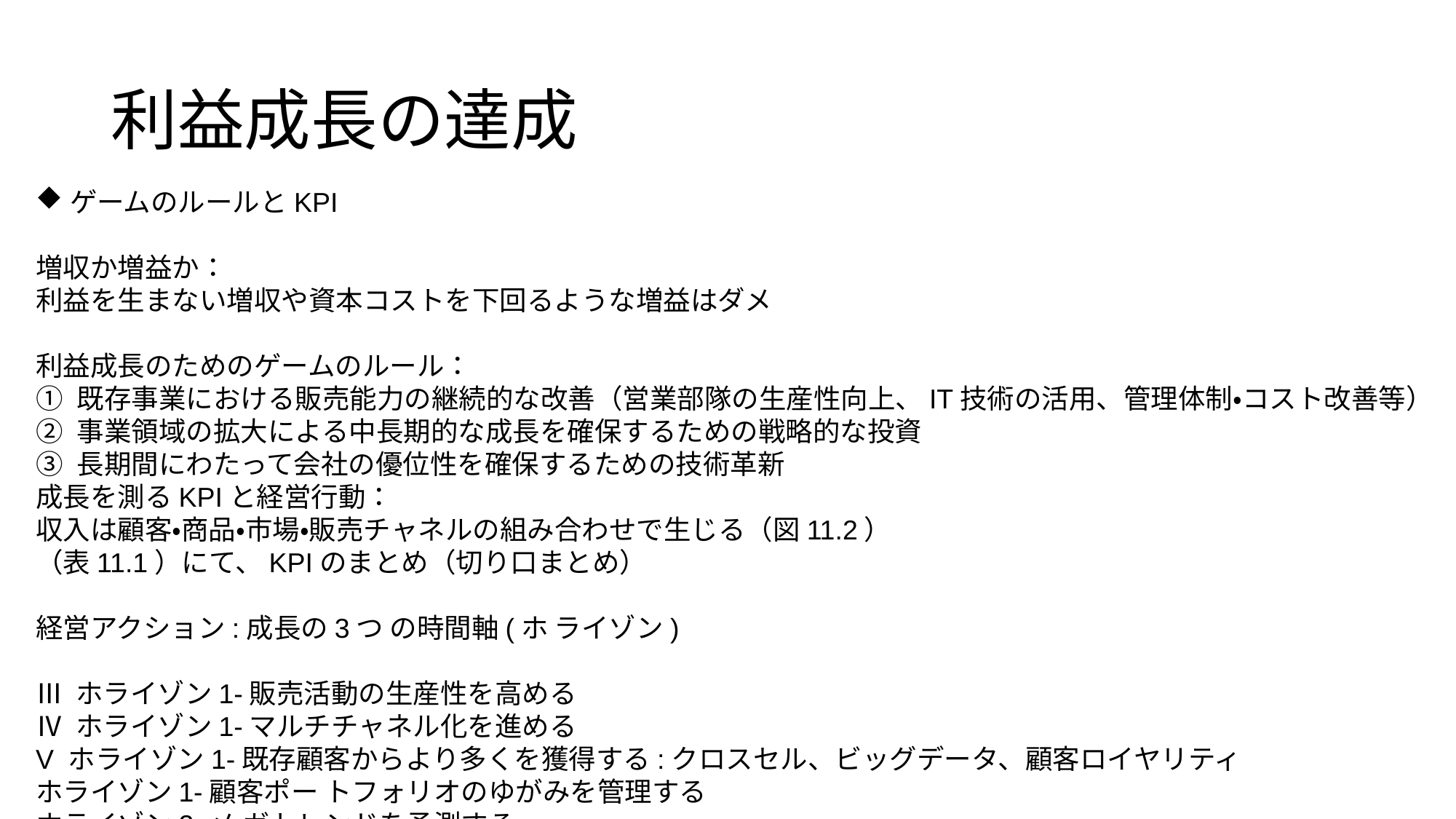

# 利益成長の達成
ゲームのルールとKPI

増収か増益か：
利益を生まない増収や資本コストを下回るような増益はダメ

利益成長のためのゲームのルール：
既存事業における販売能力の継続的な改善（営業部隊の生産性向上、IT技術の活用、管理体制・コスト改善等）
事業領域の拡大による中長期的な成長を確保するための戦略的な投資
長期間にわたって会社の優位性を確保するための技術革新
成長を測るKPIと経営行動：
収入は顧客・商品・市場・販売チャネルの組み合わせで生じる（図11.2）
（表11.1）にて、KPIのまとめ（切り口まとめ）

経営アクション:成長の3つ の時間軸(ホ ライゾン)

Ⅲ ホライゾン1-販売活動の生産性を高める
Ⅳ ホライゾン1-マルチチャネル化を進める
V ホライゾン1-既存顧客からより多くを獲得する:クロスセル、ビッグデータ、顧客ロイヤリティ
ホライゾン1-顧客ポー トフォリオのゆがみを管理する
ホライゾン2-メ ガトレンドを予測する
ホライゾン2-隣接分野の開拓
ホライゾン2-変革的買収とボルトオン買収
ホライゾン3-創造的破壊(creative disruptions)・